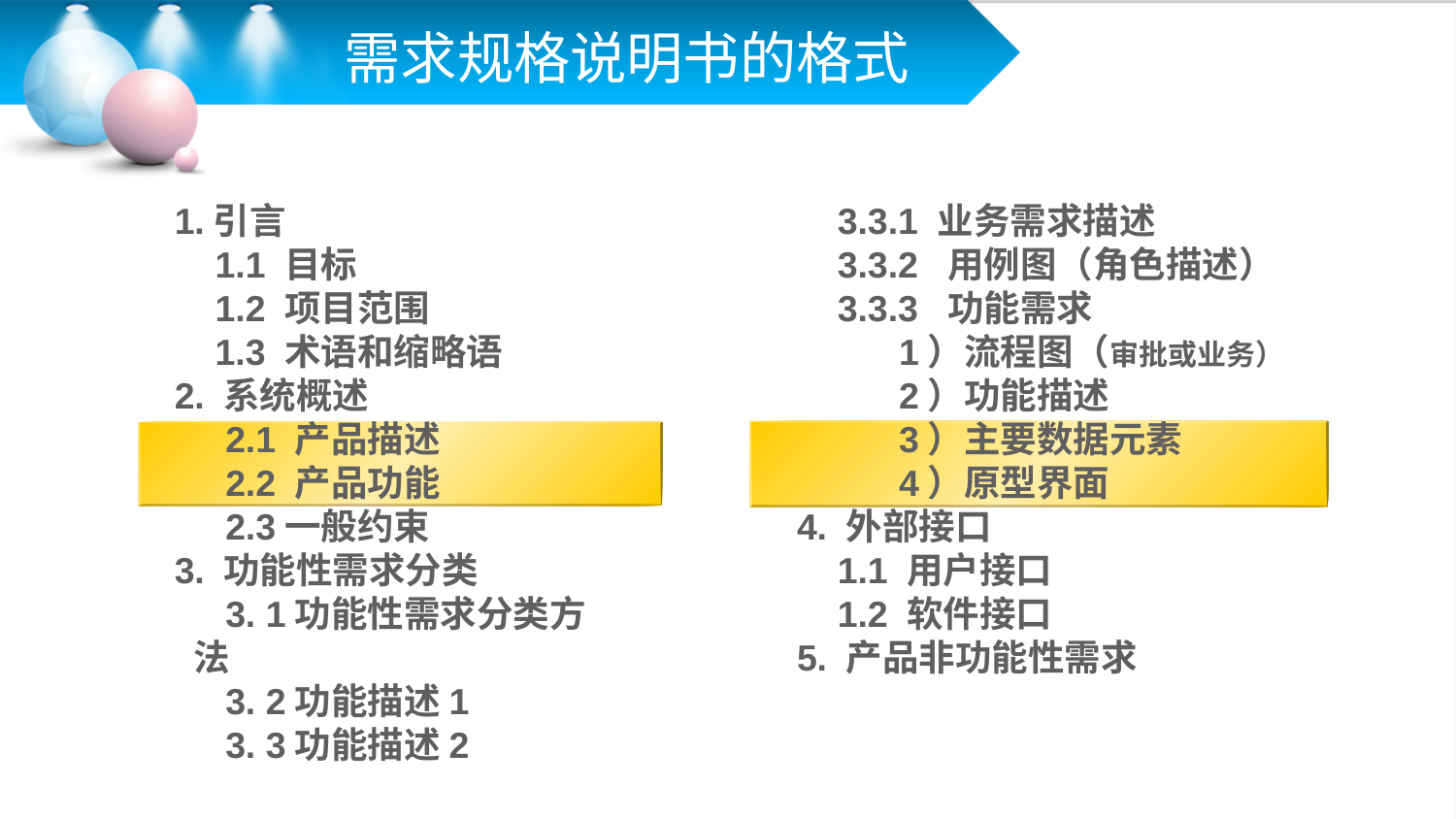

需求规格说明书的格式
1.引言
    1.1 目标
    1.2 项目范围
    1.3 术语和缩略语
2. 系统概述
     2.1 产品描述
     2.2 产品功能
     2.3一般约束
3. 功能性需求分类
     3. 1功能性需求分类方法
     3. 2功能描述1
     3. 3功能描述2
    3.3.1 业务需求描述
    3.3.2  用例图（角色描述）
    3.3.3  功能需求
          1）流程图（审批或业务）
          2）功能描述
          3）主要数据元素
          4）原型界面
4. 外部接口
    1.1 用户接口
    1.2 软件接口
5. 产品非功能性需求